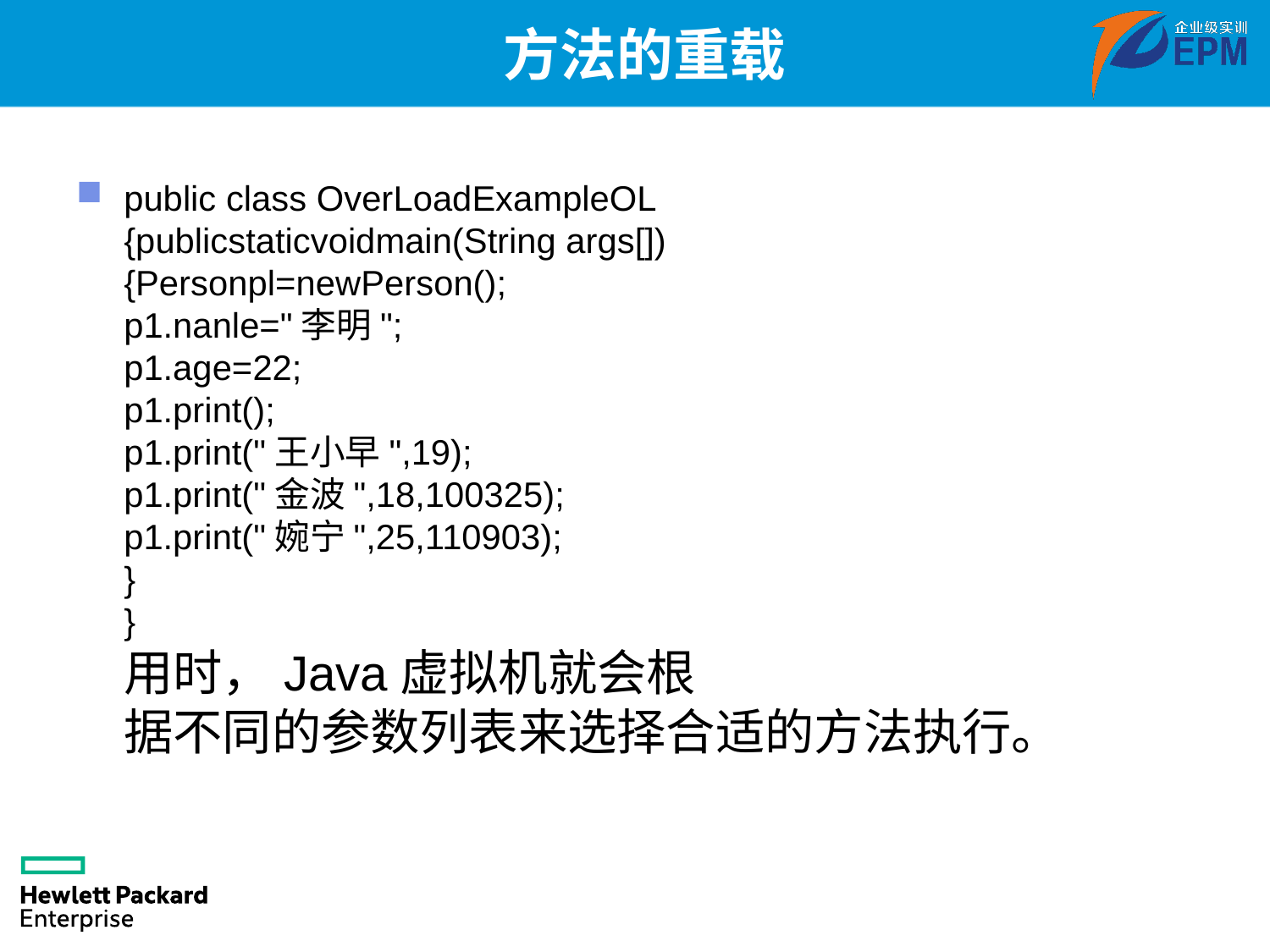

# 方法的重载
public class OverLoadExampleOL 
{publicstaticvoidmain(String args[]) 
{Personpl=newPerson();
p1.nanle="李明";
p1.age=22;
p1.print(); 
p1.print("王小早",19); 
p1.print("金波",18,100325); 
p1.print("婉宁",25,110903); 
} 
}
用时，Java虚拟机就会根
据不同的参数列表来选择合适的方法执行。